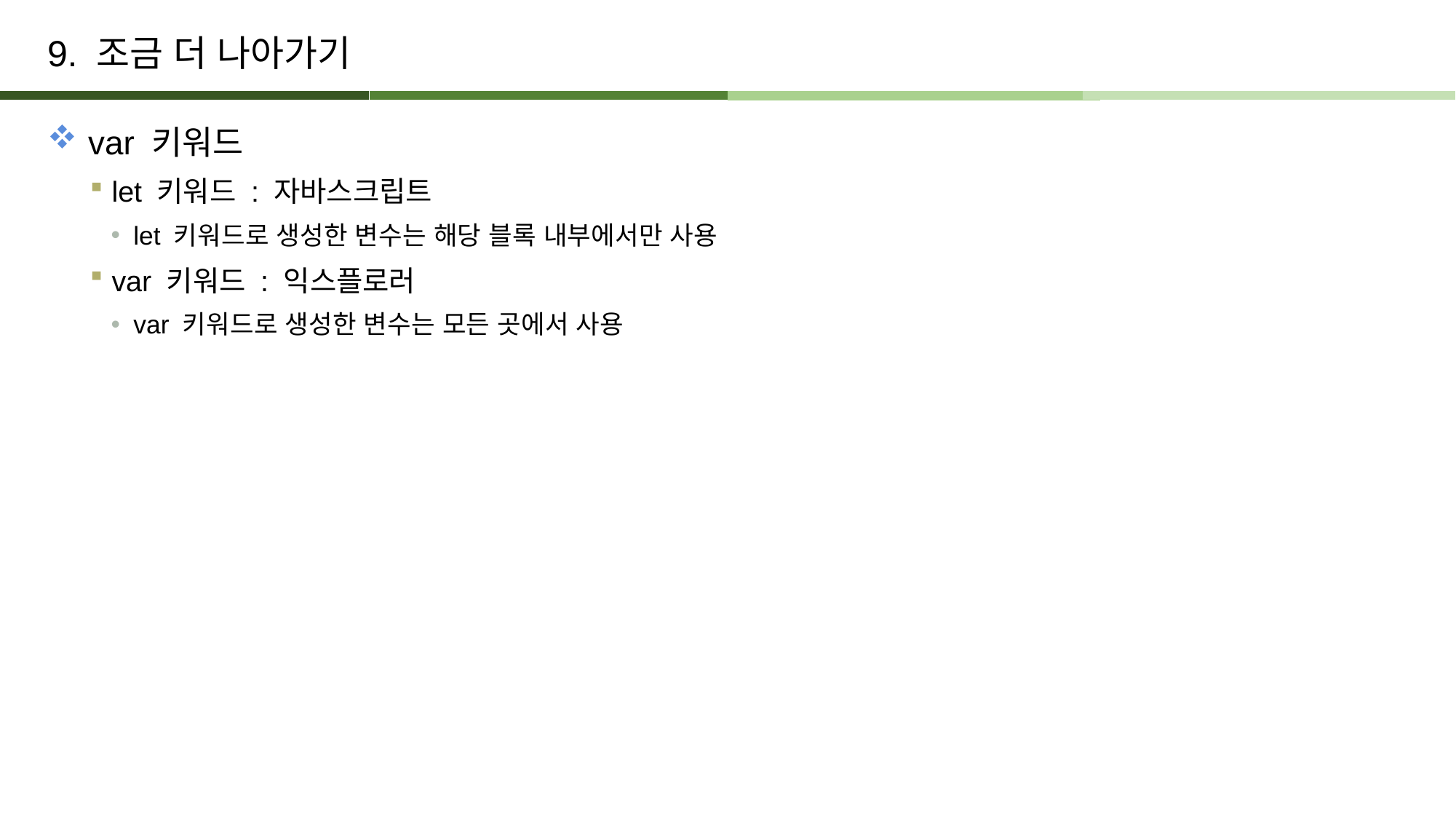

# 9. 조금 더 나아가기
var 키워드
let 키워드 : 자바스크립트
let 키워드로 생성한 변수는 해당 블록 내부에서만 사용
var 키워드 : 익스플로러
var 키워드로 생성한 변수는 모든 곳에서 사용